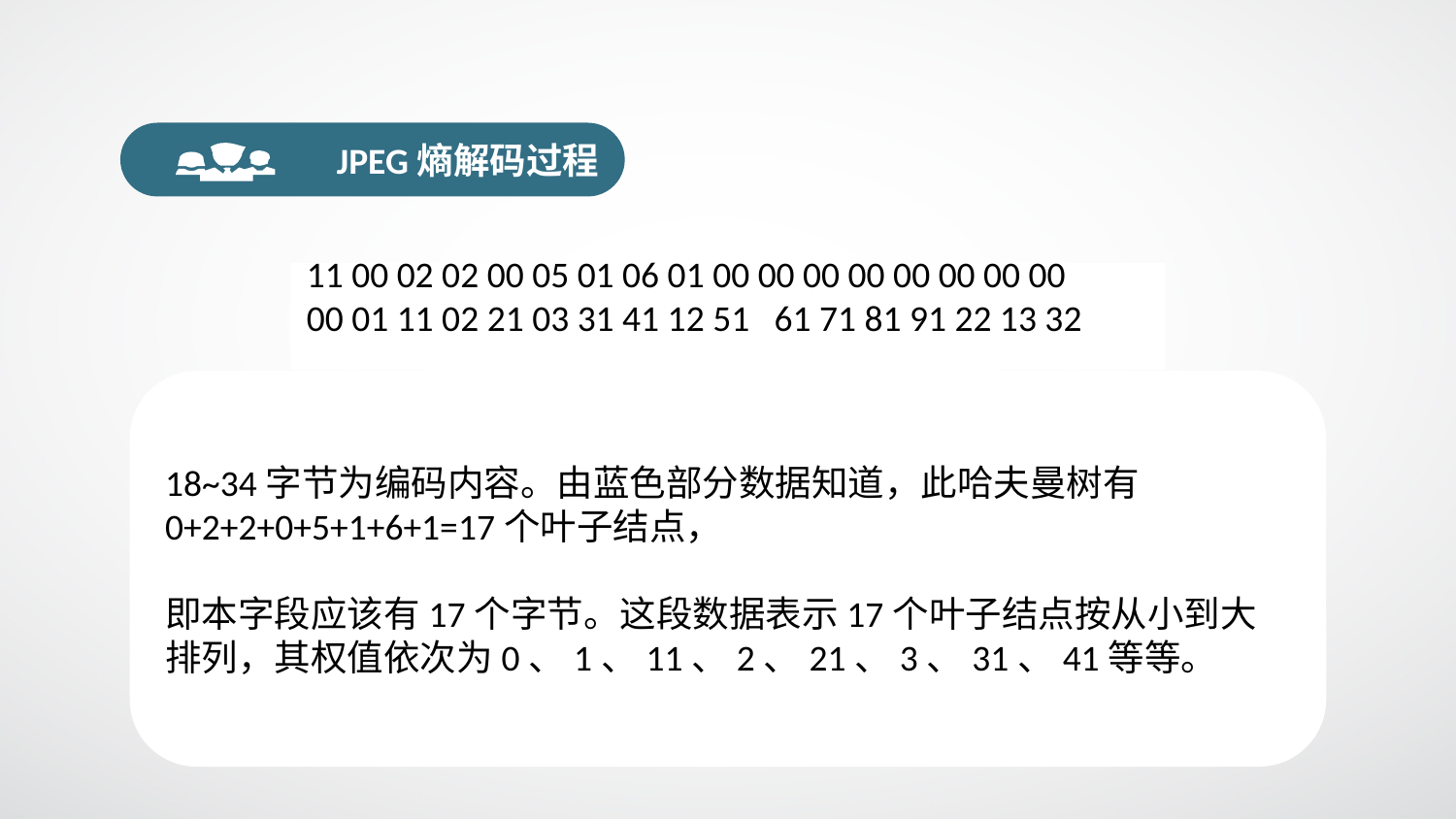

JPEG熵解码过程

11 00 02 02 00 05 01 06 01 00 00 00 00 00 00 00 00
00 01 11 02 21 03 31 41 12 51   61 71 81 91 22 13 32

18~34字节为编码内容。由蓝色部分数据知道，此哈夫曼树有0+2+2+0+5+1+6+1=17个叶子结点，

即本字段应该有17个字节。这段数据表示17个叶子结点按从小到大排列，其权值依次为0、1、11、2、21、3、31、41等等。